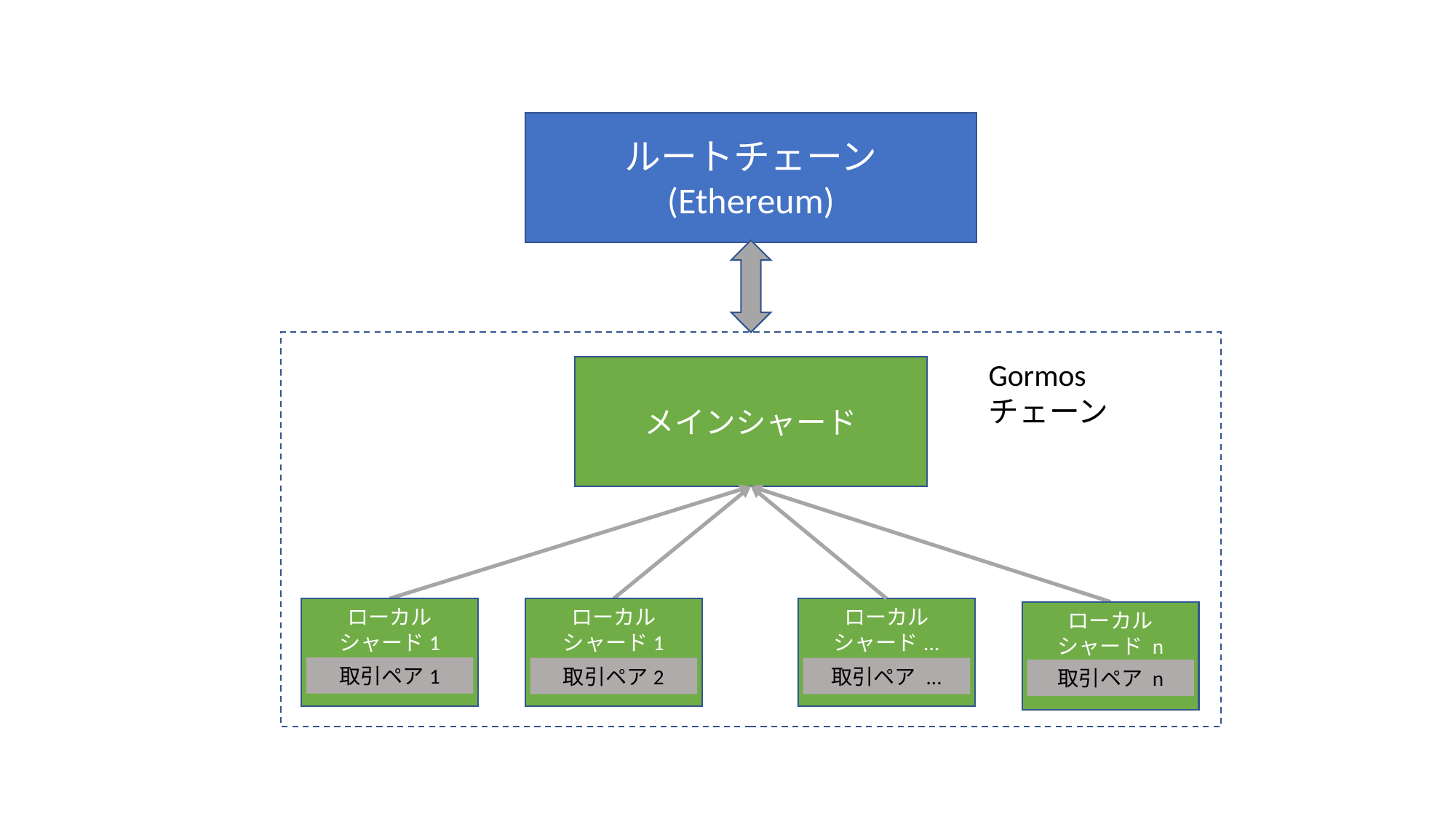

ルートチェーン
(Ethereum)

Gormos
チェーン
メインシャード
ローカル
シャード...
取引ペア ...
ローカル
シャード1
取引ペア2
ローカル
シャード1
取引ペア1
ローカル
シャード n
取引ペア n